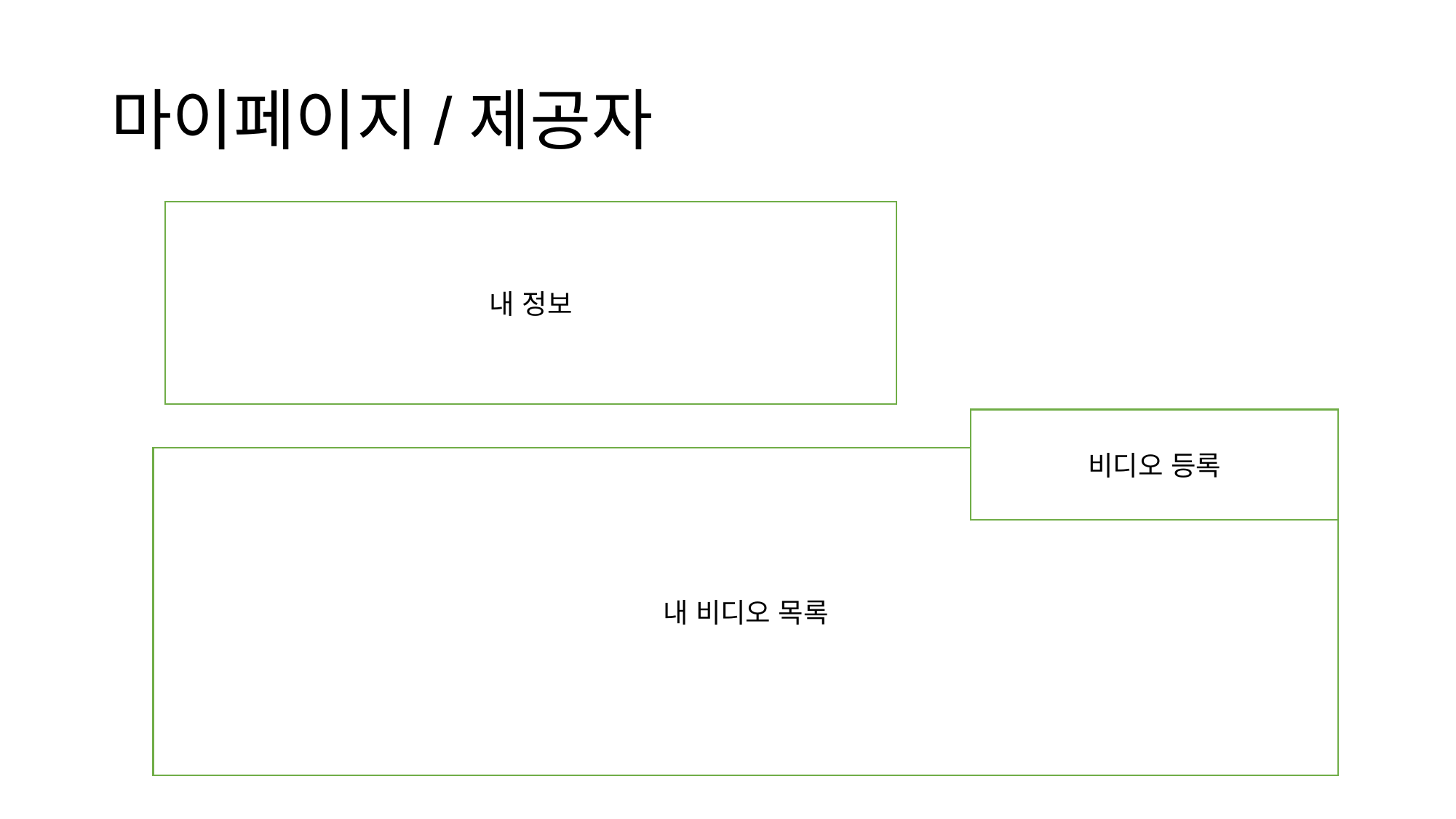

# 마이페이지/제공자
내 정보
비디오 등록
내 비디오 목록